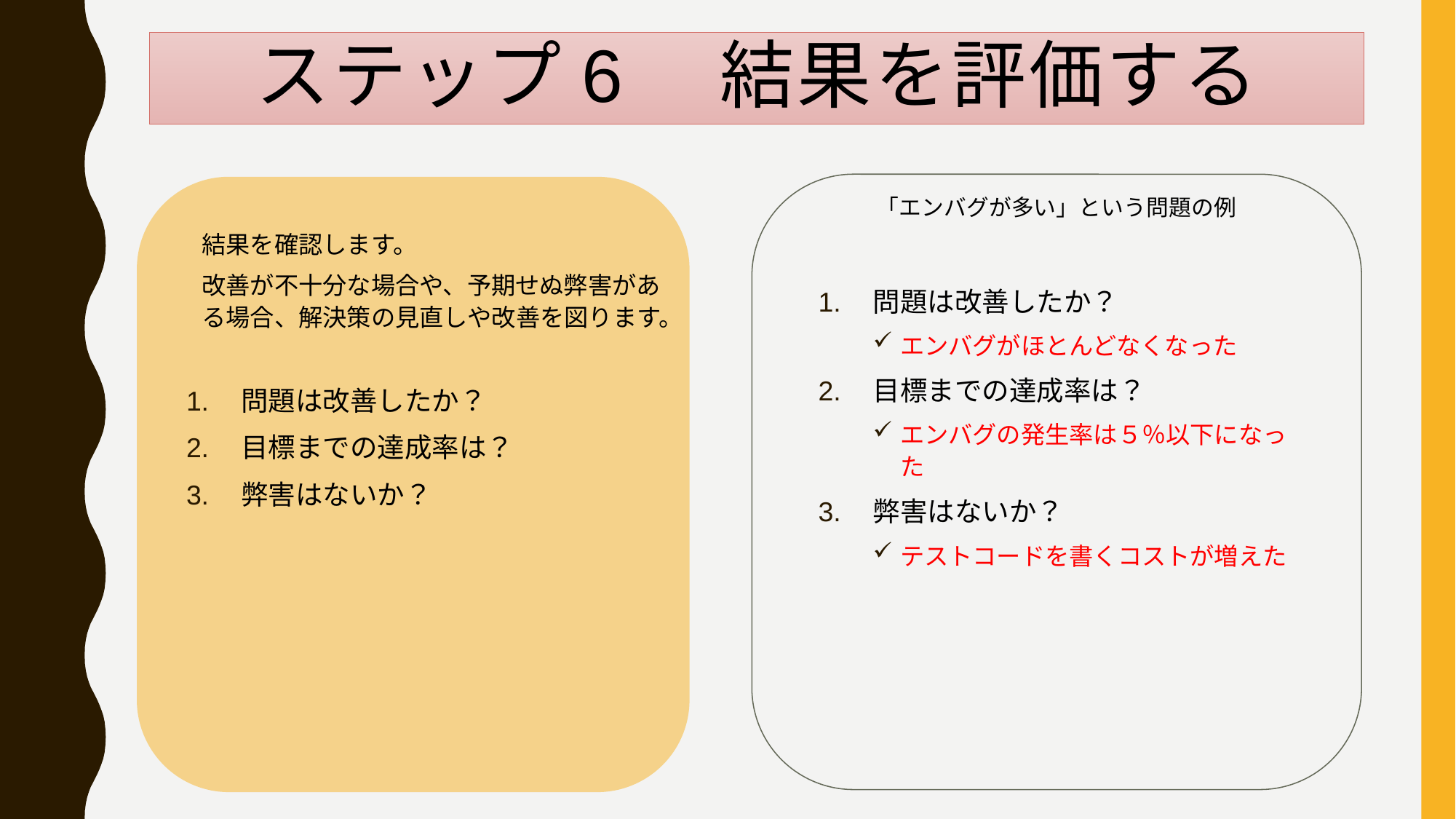

# ステップ6　結果を評価する

「エンバグが多い」という問題の例
結果を確認します。
改善が不十分な場合や、予期せぬ弊害がある場合、解決策の見直しや改善を図ります。
問題は改善したか？
エンバグがほとんどなくなった
目標までの達成率は？
エンバグの発生率は５％以下になった
弊害はないか？
テストコードを書くコストが増えた
問題は改善したか？
目標までの達成率は？
弊害はないか？